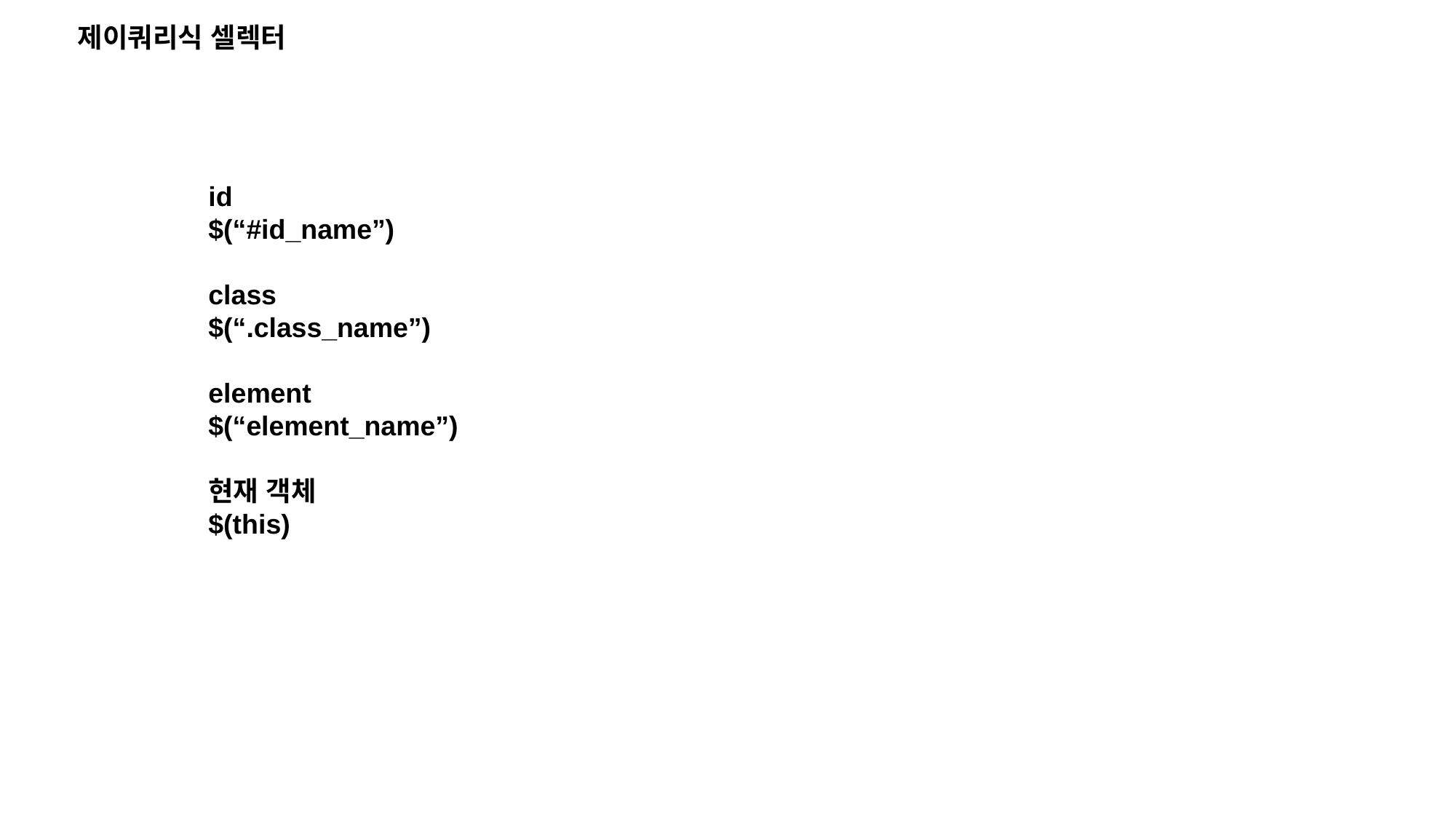

제이쿼리식 셀렉터
id
$(“#id_name”)

class
$(“.class_name”)

element
$(“element_name”)

현재 객체
$(this)